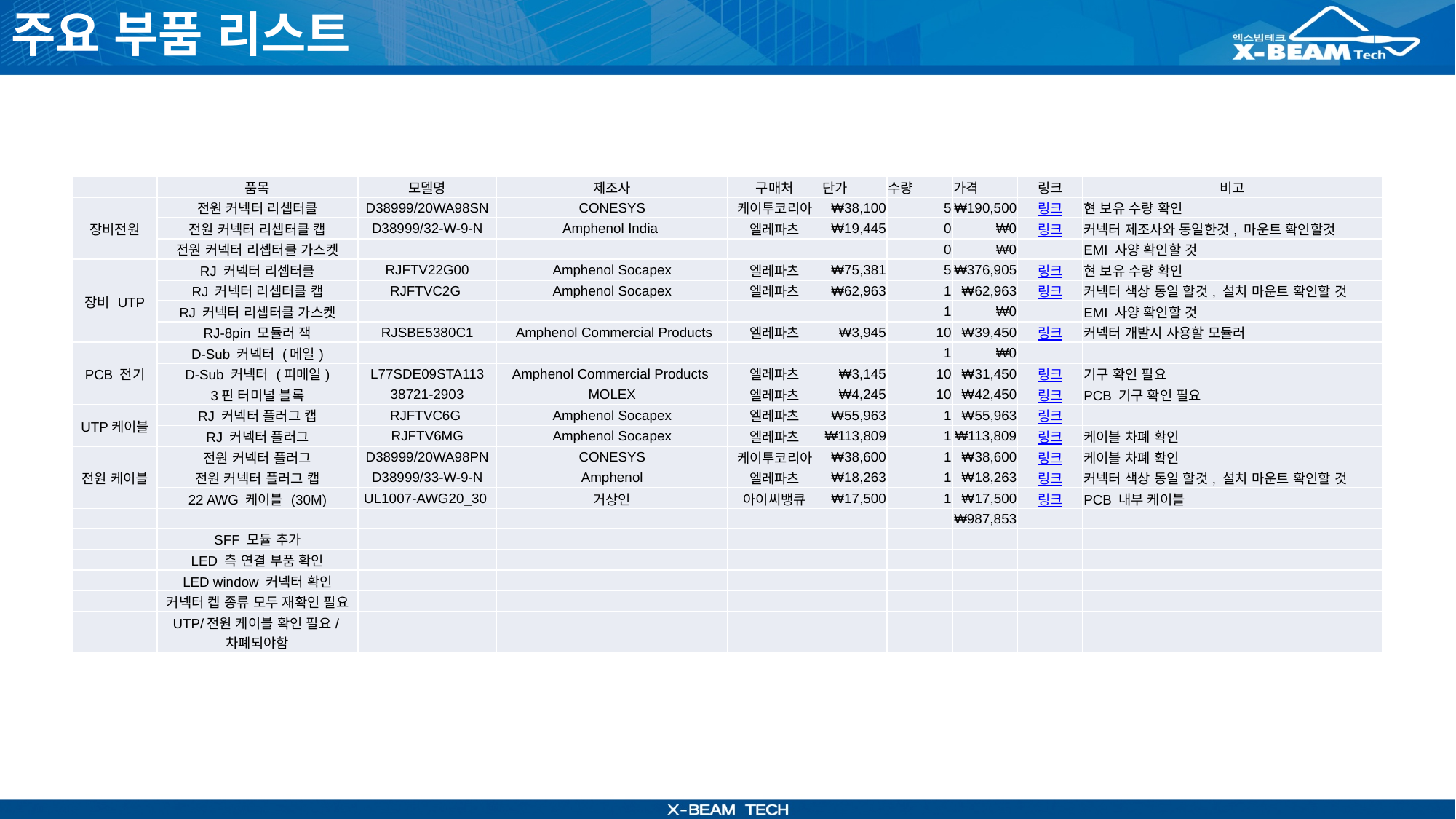

# 주요 부품 리스트
|  | 품목 | 모델명 | 제조사 | 구매처 | 단가 | 수량 | 가격 | 링크 | 비고 |
| --- | --- | --- | --- | --- | --- | --- | --- | --- | --- |
| 장비전원 | 전원 커넥터 리셉터클 | D38999/20WA98SN | CONESYS | 케이투코리아 | ₩38,100 | 5 | ₩190,500 | 링크 | 현 보유 수량 확인 |
|  | 전원 커넥터 리셉터클 캡 | D38999/32-W-9-N | Amphenol India | 엘레파츠 | ₩19,445 | 0 | ₩0 | 링크 | 커넥터 제조사와 동일한것, 마운트 확인할것 |
|  | 전원 커넥터 리셉터클 가스켓 |  |  |  |  | 0 | ₩0 |  | EMI 사양 확인할 것 |
| 장비 UTP | RJ 커넥터 리셉터클 | RJFTV22G00 | Amphenol Socapex | 엘레파츠 | ₩75,381 | 5 | ₩376,905 | 링크 | 현 보유 수량 확인 |
|  | RJ 커넥터 리셉터클 캡 | RJFTVC2G | Amphenol Socapex | 엘레파츠 | ₩62,963 | 1 | ₩62,963 | 링크 | 커넥터 색상 동일 할것, 설치 마운트 확인할 것 |
|  | RJ 커넥터 리셉터클 가스켓 |  |  |  |  | 1 | ₩0 |  | EMI 사양 확인할 것 |
|  | RJ-8pin 모듈러 잭 | RJSBE5380C1 | Amphenol Commercial Products | 엘레파츠 | ₩3,945 | 10 | ₩39,450 | 링크 | 커넥터 개발시 사용할 모듈러 |
| PCB 전기 | D-Sub 커넥터 (메일) |  |  |  |  | 1 | ₩0 |  |  |
|  | D-Sub 커넥터 (피메일) | L77SDE09STA113 | Amphenol Commercial Products | 엘레파츠 | ₩3,145 | 10 | ₩31,450 | 링크 | 기구 확인 필요 |
|  | 3핀 터미널 블록 | 38721-2903 | MOLEX | 엘레파츠 | ₩4,245 | 10 | ₩42,450 | 링크 | PCB 기구 확인 필요 |
| UTP케이블 | RJ 커넥터 플러그 캡 | RJFTVC6G | Amphenol Socapex | 엘레파츠 | ₩55,963 | 1 | ₩55,963 | 링크 |  |
|  | RJ 커넥터 플러그 | RJFTV6MG | Amphenol Socapex | 엘레파츠 | ₩113,809 | 1 | ₩113,809 | 링크 | 케이블 차폐 확인 |
| 전원 케이블 | 전원 커넥터 플러그 | D38999/20WA98PN | CONESYS | 케이투코리아 | ₩38,600 | 1 | ₩38,600 | 링크 | 케이블 차폐 확인 |
|  | 전원 커넥터 플러그 캡 | D38999/33-W-9-N | Amphenol | 엘레파츠 | ₩18,263 | 1 | ₩18,263 | 링크 | 커넥터 색상 동일 할것, 설치 마운트 확인할 것 |
|  | 22 AWG 케이블 (30M) | UL1007-AWG20\_30 | 거상인 | 아이씨뱅큐 | ₩17,500 | 1 | ₩17,500 | 링크 | PCB 내부 케이블 |
|  |  |  |  |  |  |  | ₩987,853 |  |  |
|  | SFF 모듈 추가 |  |  |  |  |  |  |  |  |
|  | LED 측 연결 부품 확인 |  |  |  |  |  |  |  |  |
|  | LED window 커넥터 확인 |  |  |  |  |  |  |  |  |
|  | 커넥터 켑 종류 모두 재확인 필요 |  |  |  |  |  |  |  |  |
|  | UTP/전원 케이블 확인 필요/차폐되야함 |  |  |  |  |  |  |  |  |